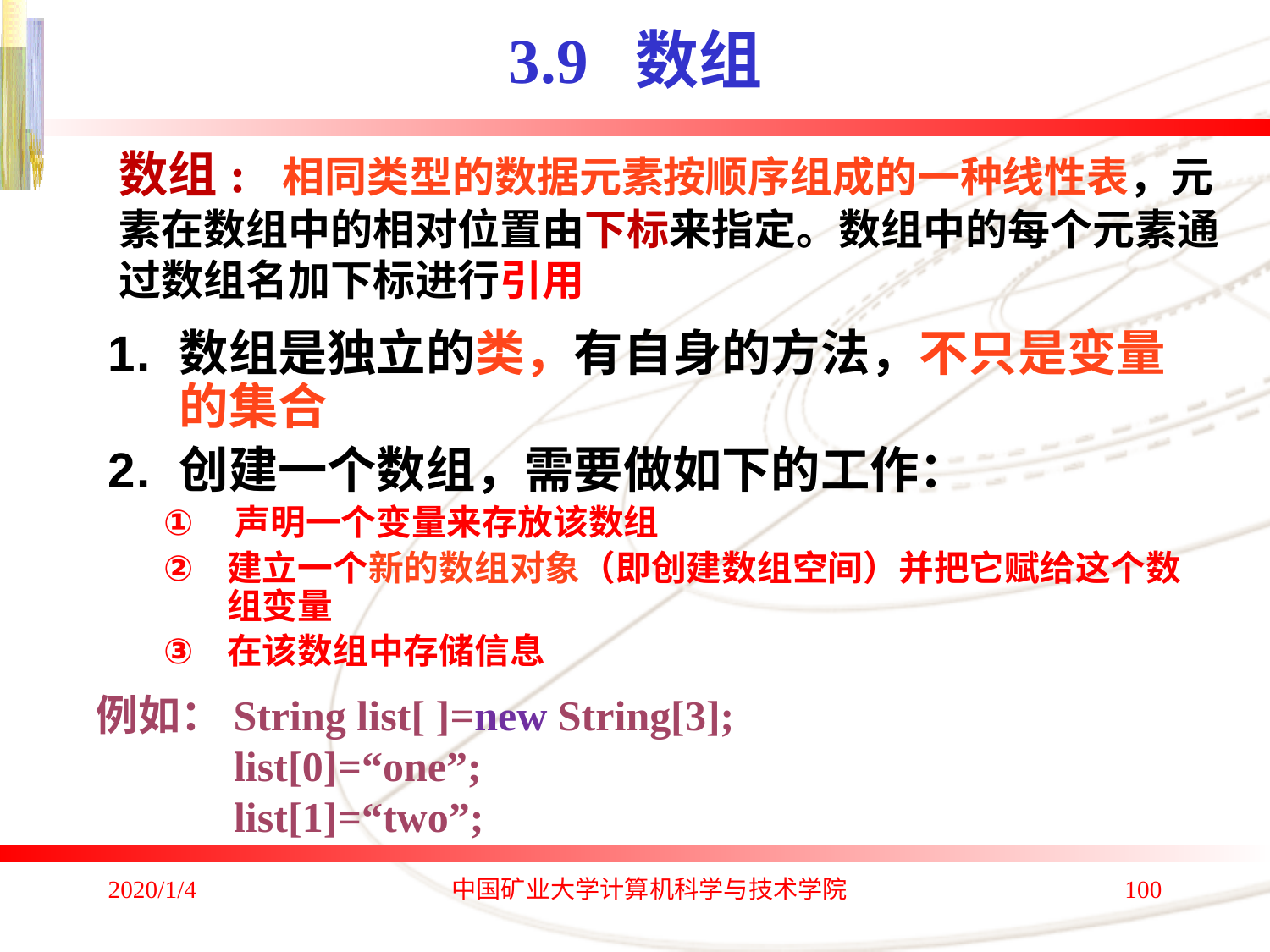

# 3.9  数组
    数组:  相同类型的数据元素按顺序组成的一种线性表，元素在数组中的相对位置由下标来指定。数组中的每个元素通过数组名加下标进行引用
数组是独立的类，有自身的方法，不只是变量的集合
创建一个数组，需要做如下的工作：
声明一个变量来存放该数组
建立一个新的数组对象（即创建数组空间）并把它赋给这个数组变量
在该数组中存储信息
例如：String list[ ]=new String[3];
             list[0]=“one”;
             list[1]=“two”;

2020/1/4
中国矿业大学计算机科学与技术学院
100